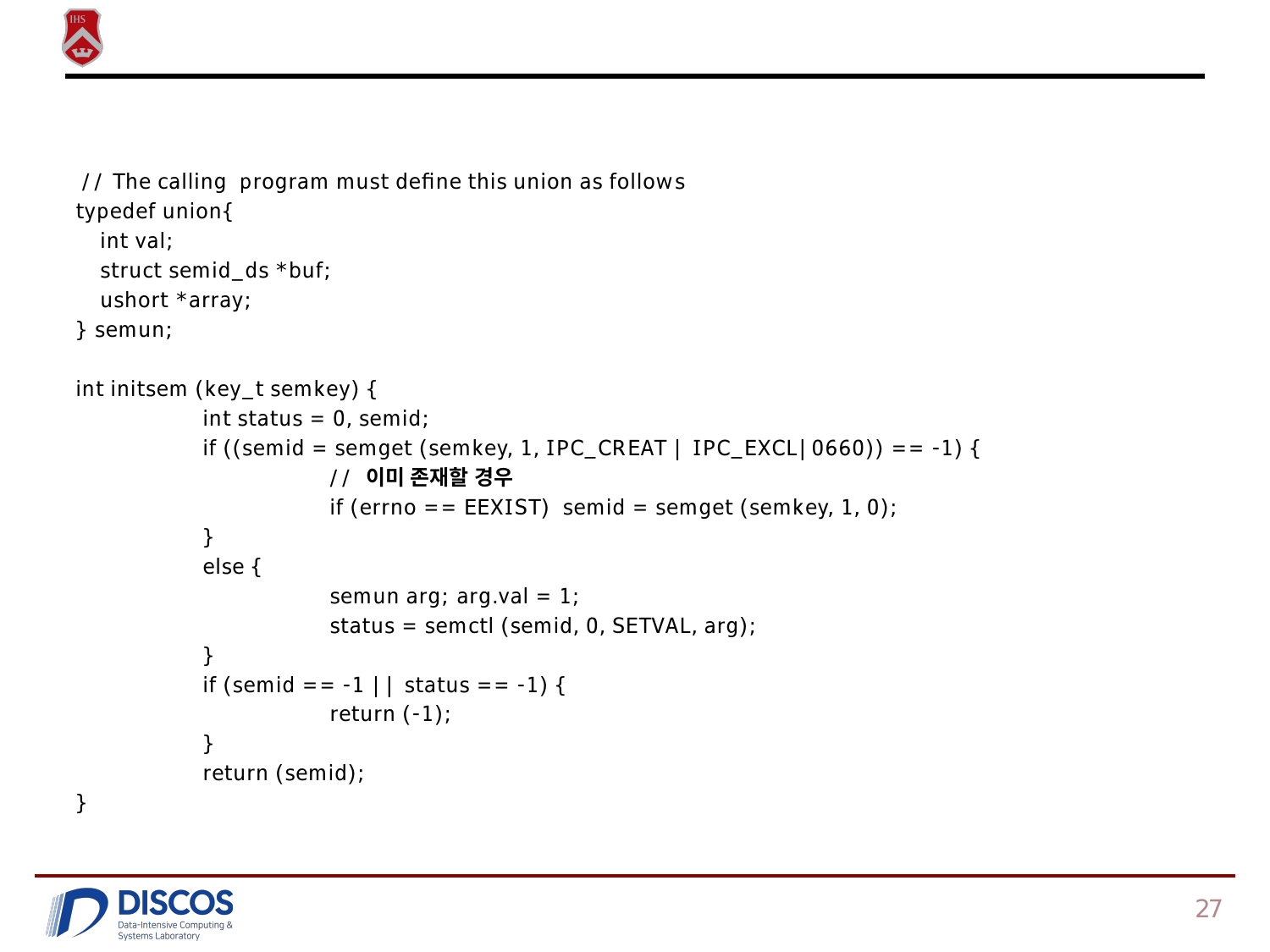

#
 // The calling  program must define this union as follows
typedef union{
    int val;
    struct semid_ds *buf;
    ushort *array;
} semun;

int initsem (key_t semkey) {
	int status = 0, semid;
	if ((semid = semget (semkey, 1, IPC_CREAT | IPC_EXCL|0660)) == -1) {
		// 이미 존재할 경우
		if (errno == EEXIST)  semid = semget (semkey, 1, 0);
	}
	else {
		semun arg; 	arg.val = 1;
		status = semctl (semid, 0, SETVAL, arg);
	}
	if (semid == -1 || status == -1) {
		return (-1);
	}
	return (semid);
}
27